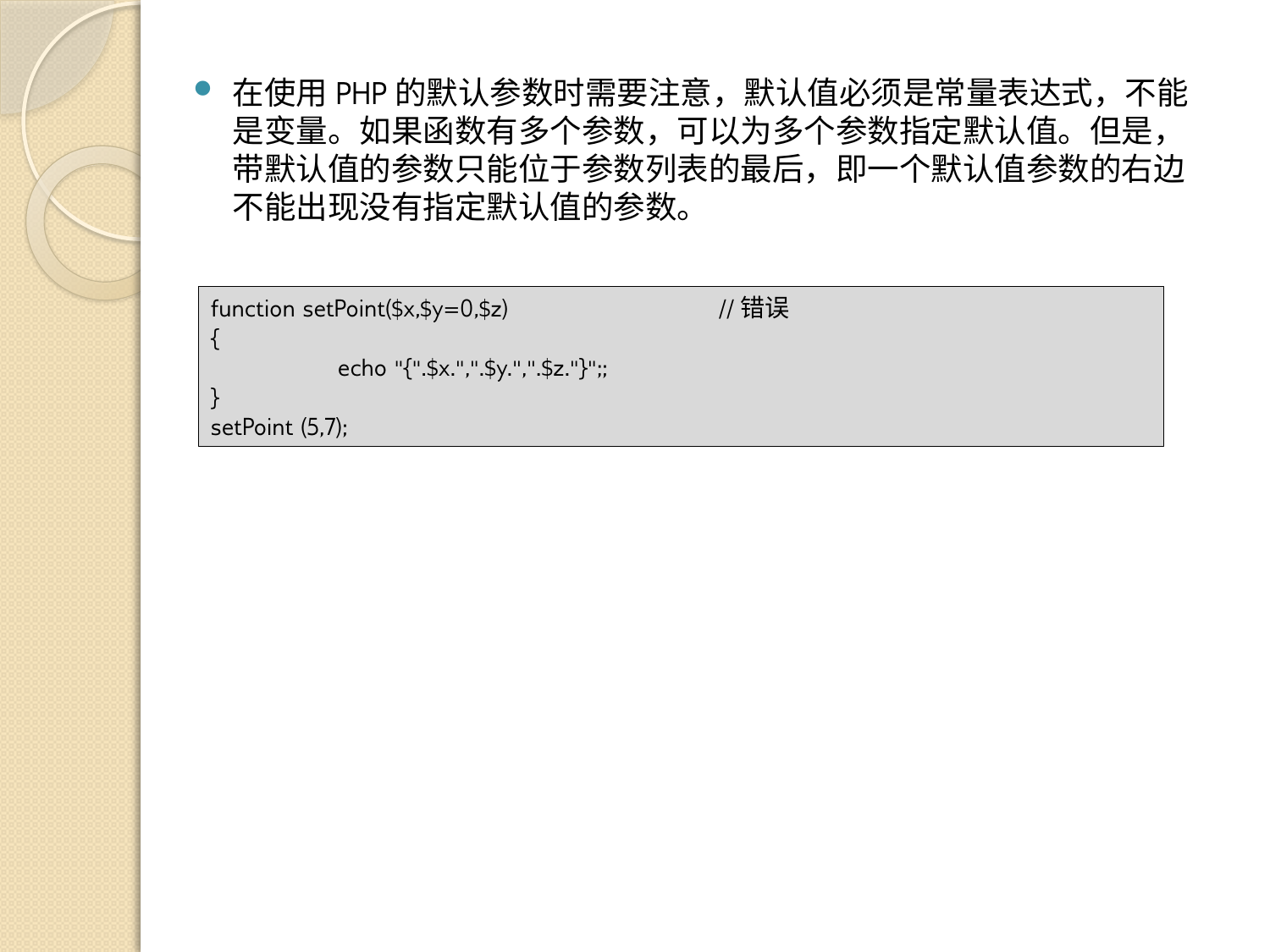

在使用PHP的默认参数时需要注意，默认值必须是常量表达式，不能是变量。如果函数有多个参数，可以为多个参数指定默认值。但是，带默认值的参数只能位于参数列表的最后，即一个默认值参数的右边不能出现没有指定默认值的参数。
function setPoint($x,$y=0,$z)		//错误
{
	echo "{".$x.",".$y.",".$z."}";;
}
setPoint (5,7);
<?php
$title = '我在未来等你';
$website = 'http://www.sanwen8.cn/subject/1331453/';
$content = " 未来对于我来说还很远很远，就像你还不认识我的时候你身旁的他，我身旁的她，我们都无法猜到后来我们的他和她却已变成六个人的故事。——题记\n未来它很近也很远，也许是明天，也许是一辈子。\n访问地址：$website";
$result = <<<ARTICLE
<p>$title</p>
<p>$website</p>
<p>$content</p>
ARTICLE;
echo $result;
?>